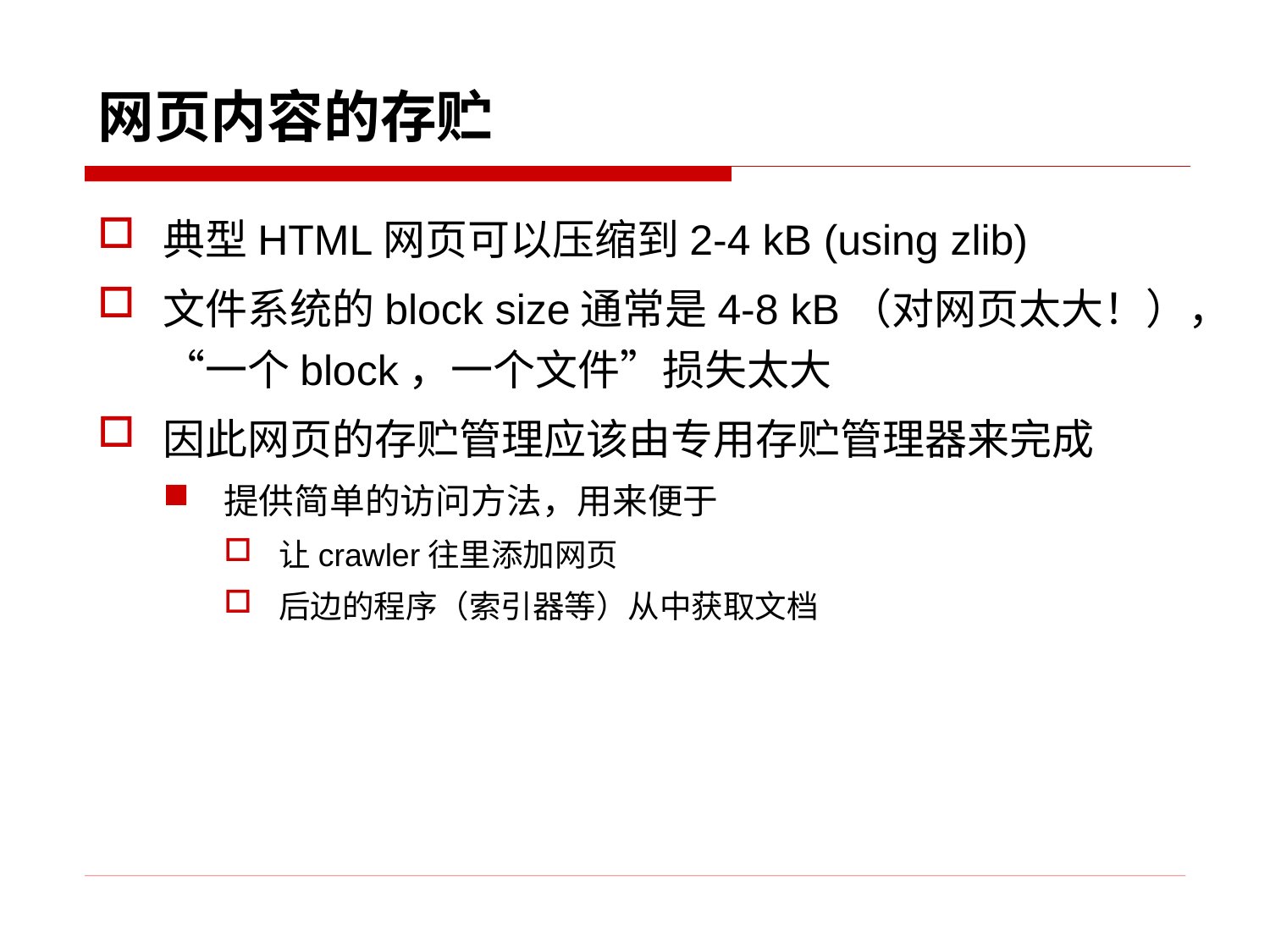

网页内容的存贮
典型HTML网页可以压缩到2-4 kB (using zlib)
文件系统的block size通常是4-8 kB（对网页太大！），“一个block，一个文件”损失太大
因此网页的存贮管理应该由专用存贮管理器来完成
提供简单的访问方法，用来便于
让crawler往里添加网页
后边的程序（索引器等）从中获取文档
43